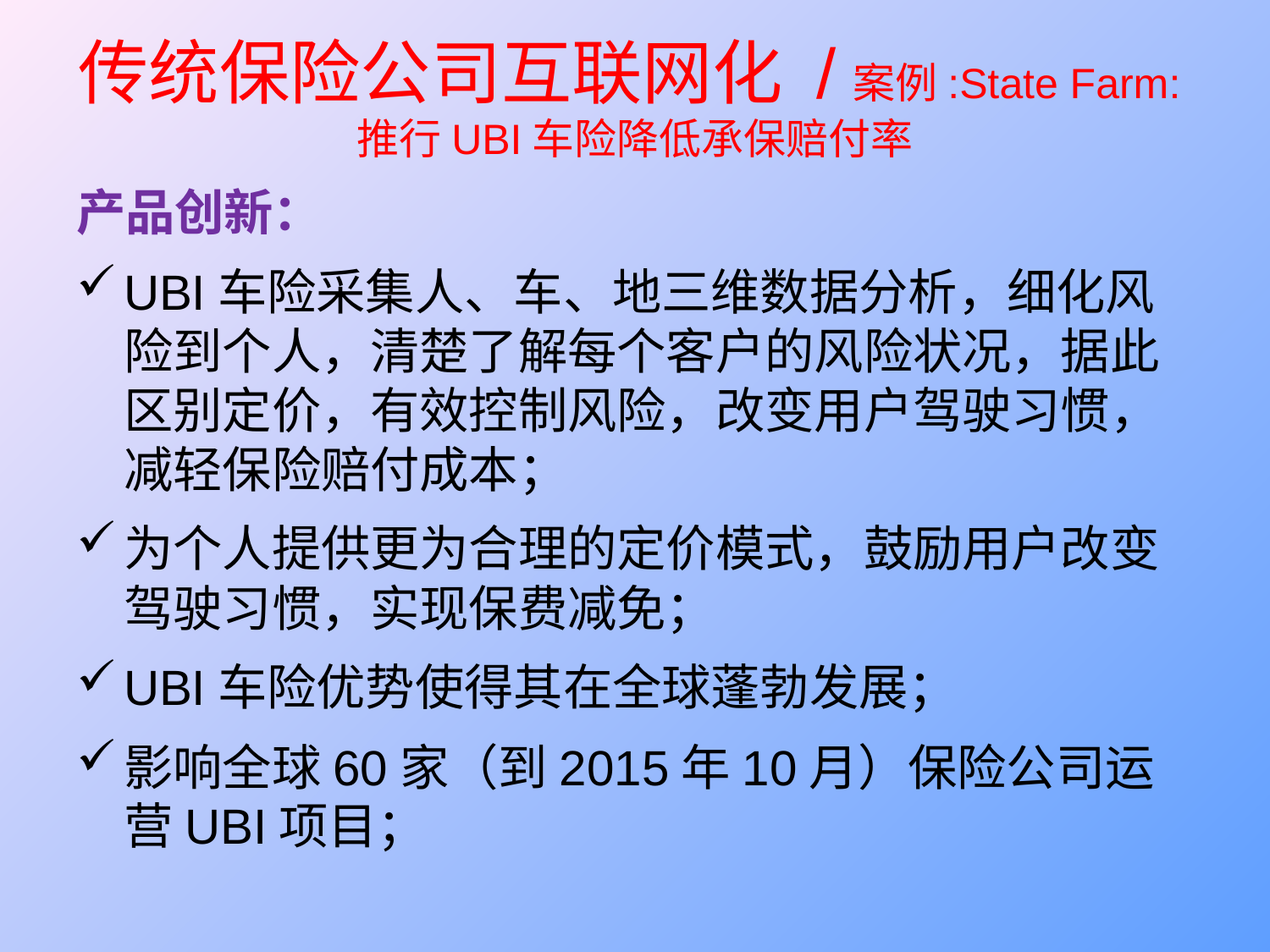

# 传统保险公司互联网化 /案例:State Farm:推行UBI车险降低承保赔付率
产品创新：
UBI车险采集人、车、地三维数据分析，细化风险到个人，清楚了解每个客户的风险状况，据此区别定价，有效控制风险，改变用户驾驶习惯，减轻保险赔付成本；
为个人提供更为合理的定价模式，鼓励用户改变驾驶习惯，实现保费减免；
UBI车险优势使得其在全球蓬勃发展；
影响全球60家（到2015年10月）保险公司运营UBI项目；